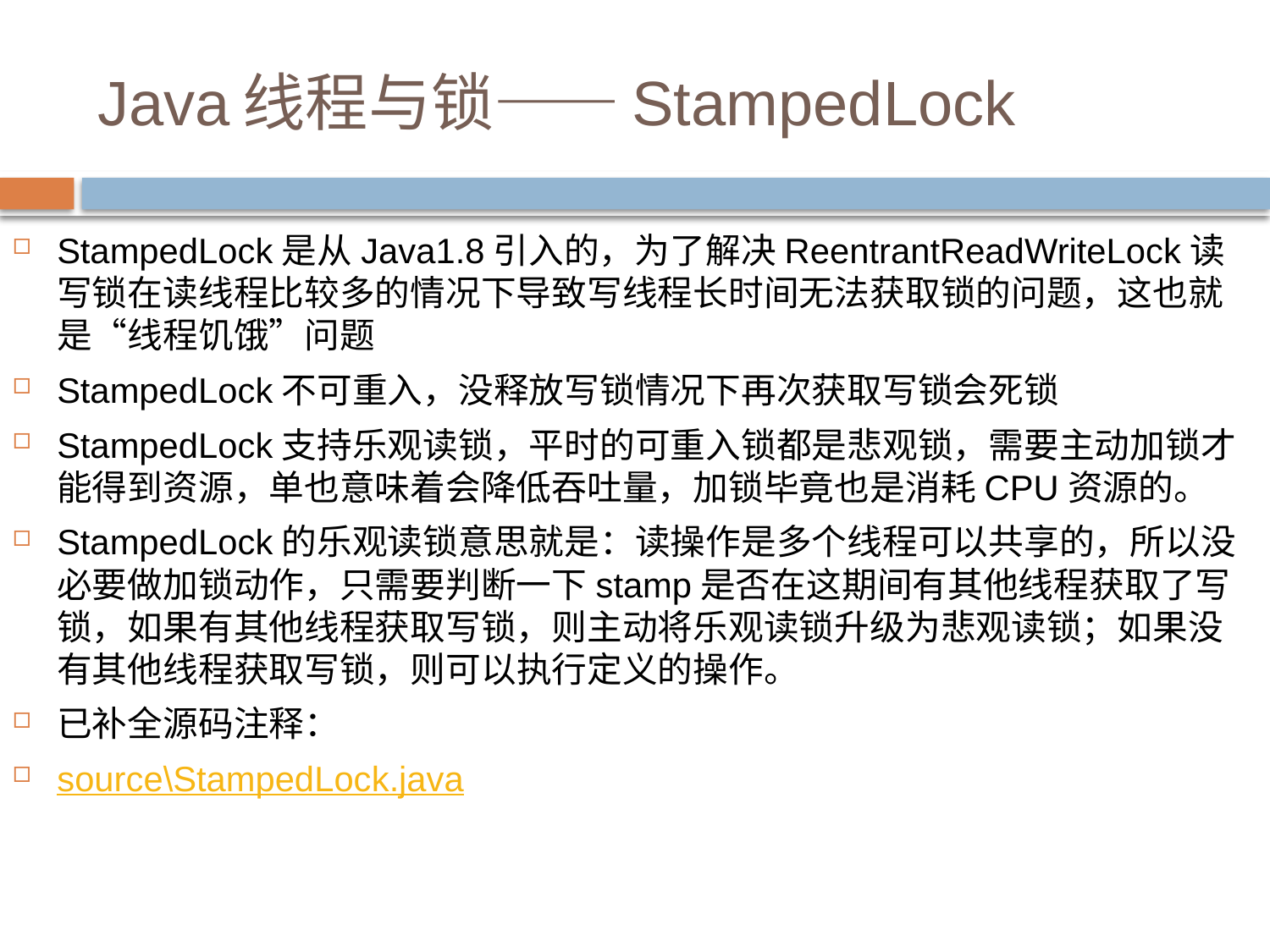

# Java线程与锁——StampedLock
StampedLock是从Java1.8引入的，为了解决ReentrantReadWriteLock读写锁在读线程比较多的情况下导致写线程长时间无法获取锁的问题，这也就是“线程饥饿”问题
StampedLock不可重入，没释放写锁情况下再次获取写锁会死锁
StampedLock支持乐观读锁，平时的可重入锁都是悲观锁，需要主动加锁才能得到资源，单也意味着会降低吞吐量，加锁毕竟也是消耗CPU资源的。
StampedLock的乐观读锁意思就是：读操作是多个线程可以共享的，所以没必要做加锁动作，只需要判断一下stamp是否在这期间有其他线程获取了写锁，如果有其他线程获取写锁，则主动将乐观读锁升级为悲观读锁；如果没有其他线程获取写锁，则可以执行定义的操作。
已补全源码注释：
source\StampedLock.java